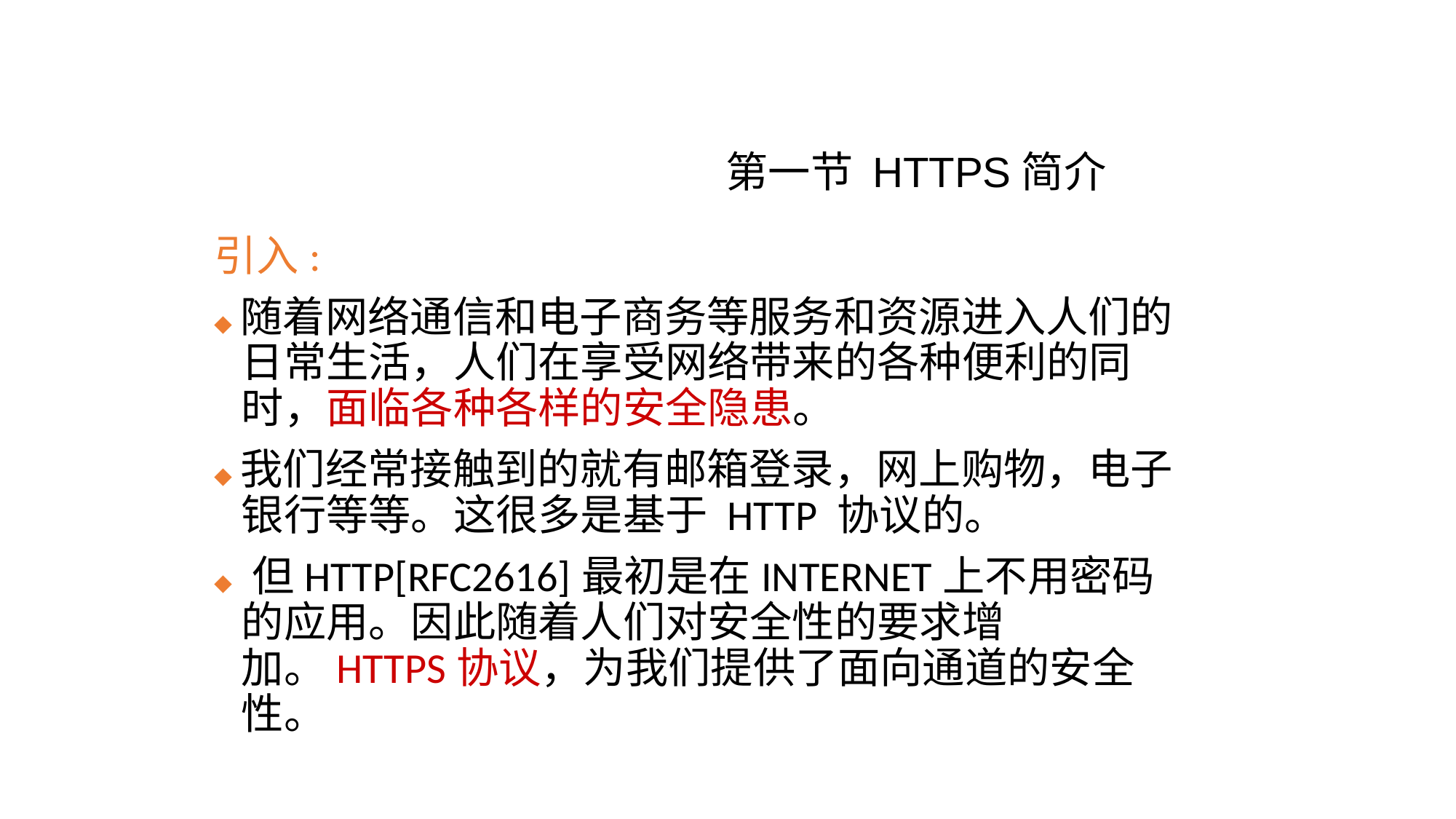

# 第一节 HTTPS简介
引入:
◆ 随着网络通信和电子商务等服务和资源进入人们的日常生活，人们在享受网络带来的各种便利的同时，面临各种各样的安全隐患。
◆ 我们经常接触到的就有邮箱登录，网上购物，电子银行等等。这很多是基于 HTTP 协议的。
◆ 但HTTP[RFC2616]最初是在INTERNET上不用密码的应用。因此随着人们对安全性的要求增加。HTTPS协议，为我们提供了面向通道的安全性。